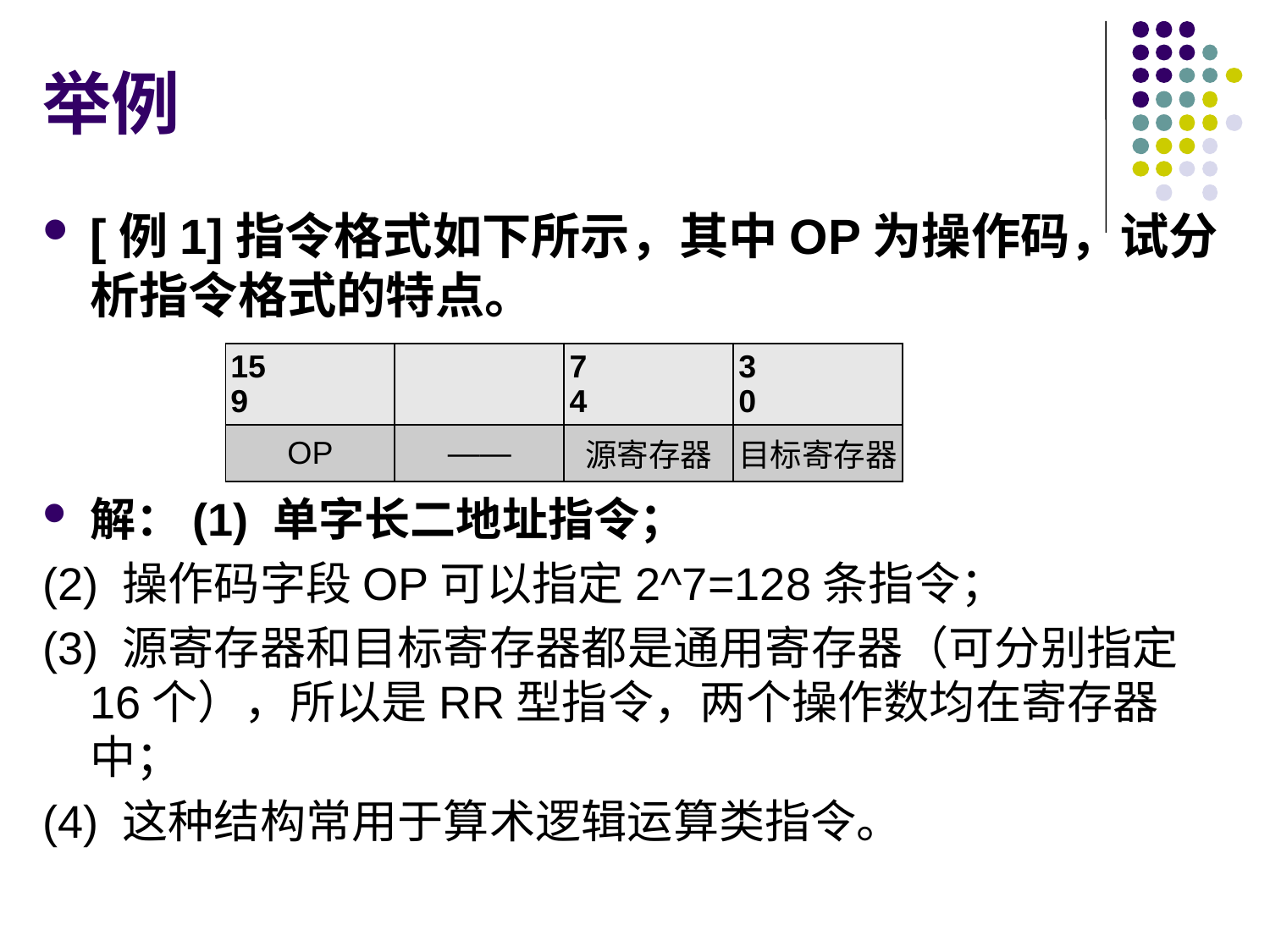

# 举例
[例1]指令格式如下所示，其中OP为操作码，试分析指令格式的特点。

解：(1) 单字长二地址指令；
(2) 操作码字段OP可以指定2^7=128条指令；
(3) 源寄存器和目标寄存器都是通用寄存器（可分别指定16个），所以是RR型指令，两个操作数均在寄存器中；
(4) 这种结构常用于算术逻辑运算类指令。
| 15 9 |  | 7 4 | 3 0 |
| --- | --- | --- | --- |
| OP | —— | 源寄存器 | 目标寄存器 |
33